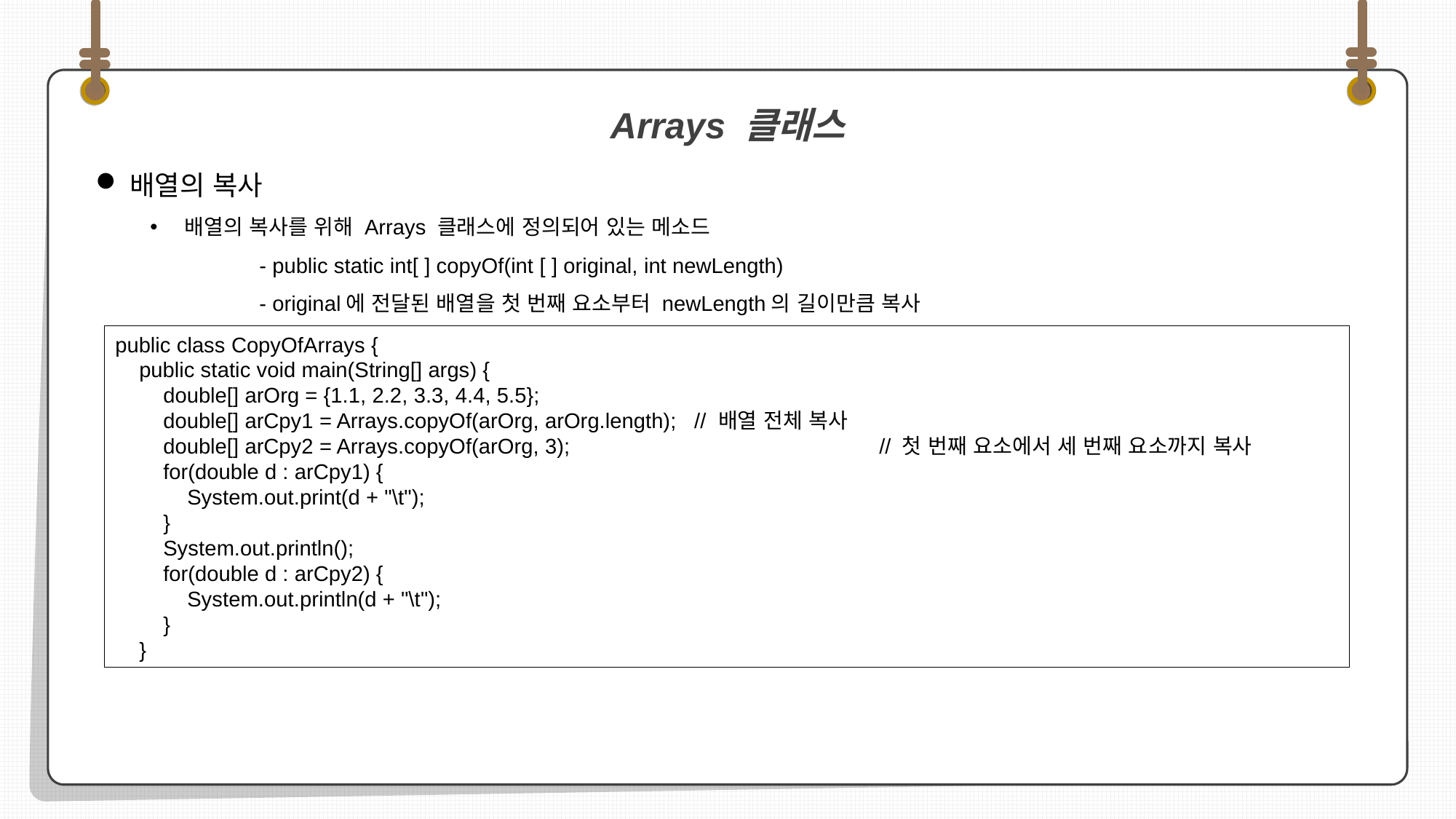

배열의 복사
배열의 복사를 위해 Arrays 클래스에 정의되어 있는 메소드
	- public static int[ ] copyOf(int [ ] original, int newLength)
	- original에 전달된 배열을 첫 번째 요소부터 newLength의 길이만큼 복사

Arrays 클래스

public class CopyOfArrays {
    public static void main(String[] args) {
        double[] arOrg = {1.1, 2.2, 3.3, 4.4, 5.5};
        double[] arCpy1 = Arrays.copyOf(arOrg, arOrg.length);   // 배열 전체 복사
        double[] arCpy2 = Arrays.copyOf(arOrg, 3);			// 첫 번째 요소에서 세 번째 요소까지 복사
        for(double d : arCpy1) {
            System.out.print(d + "\t");
        }
        System.out.println();
        for(double d : arCpy2) {
            System.out.println(d + "\t");
        }
    }